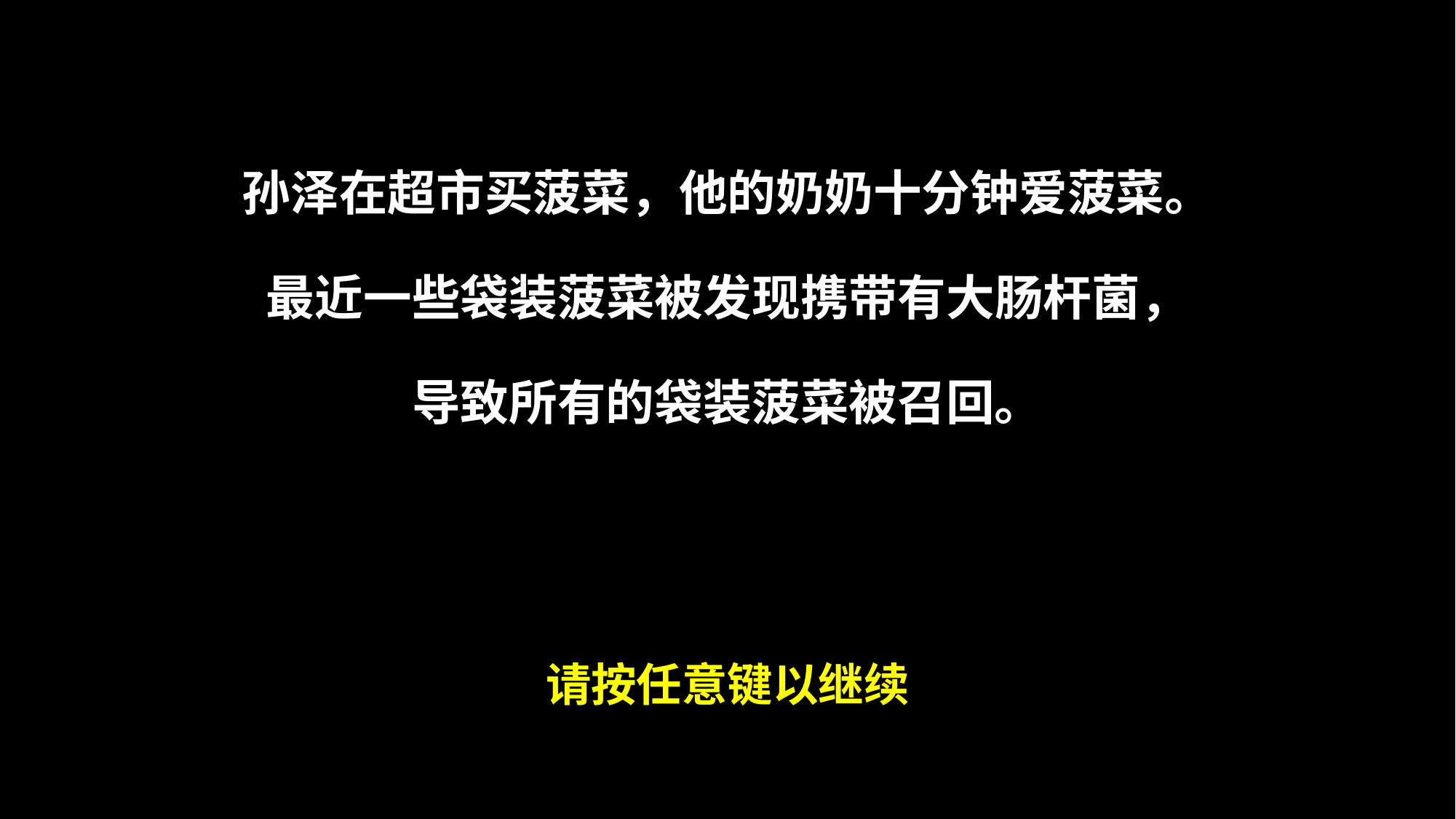

# 孙泽在超市买菠菜，他的奶奶十分钟爱菠菜。 最近一些袋装菠菜被发现携带有大肠杆菌， 导致所有的袋装菠菜被召回。
请按任意键以继续